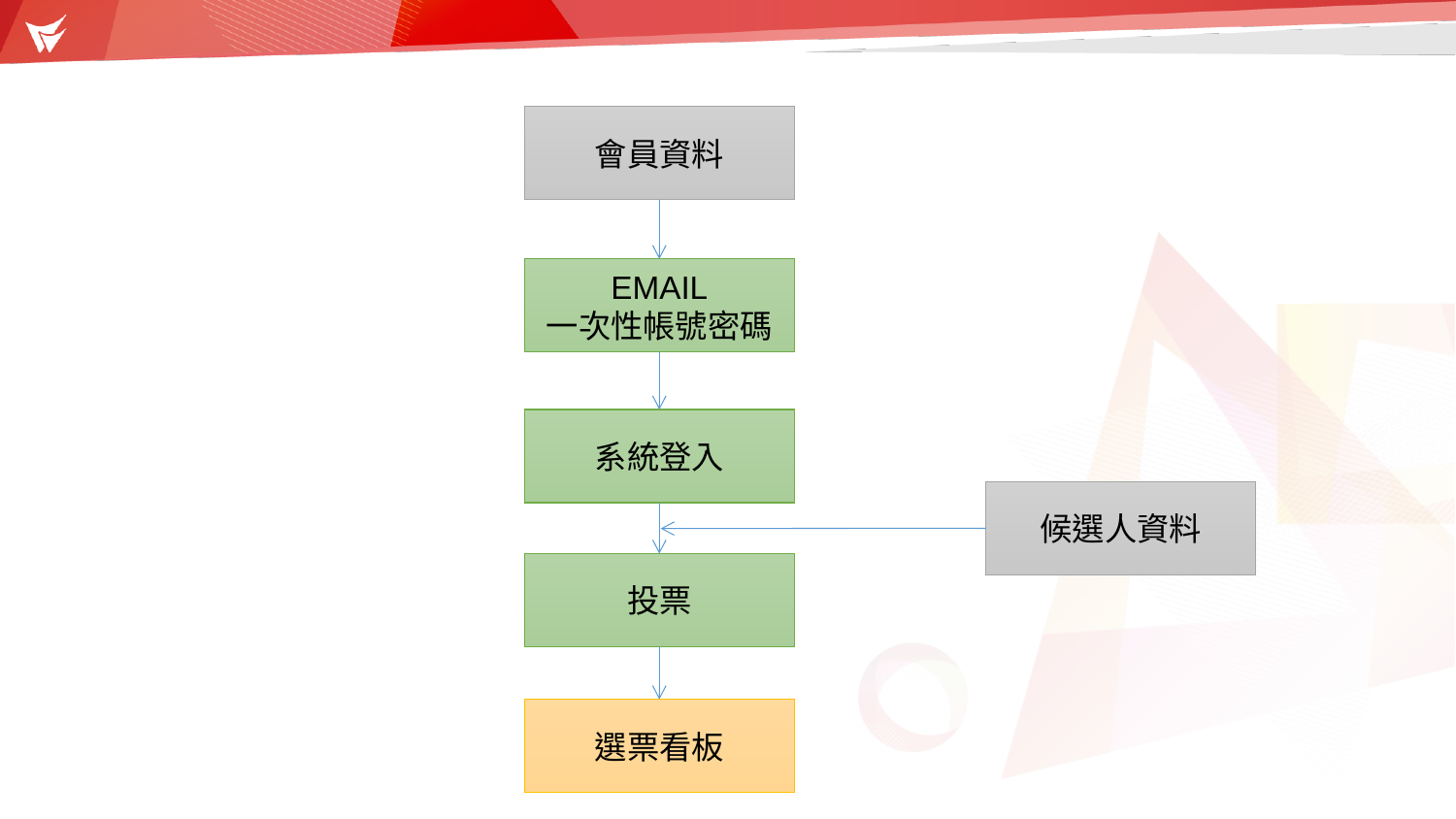

會員資料
EMAIL
一次性帳號密碼
系統登入
候選人資料
投票
選票看板